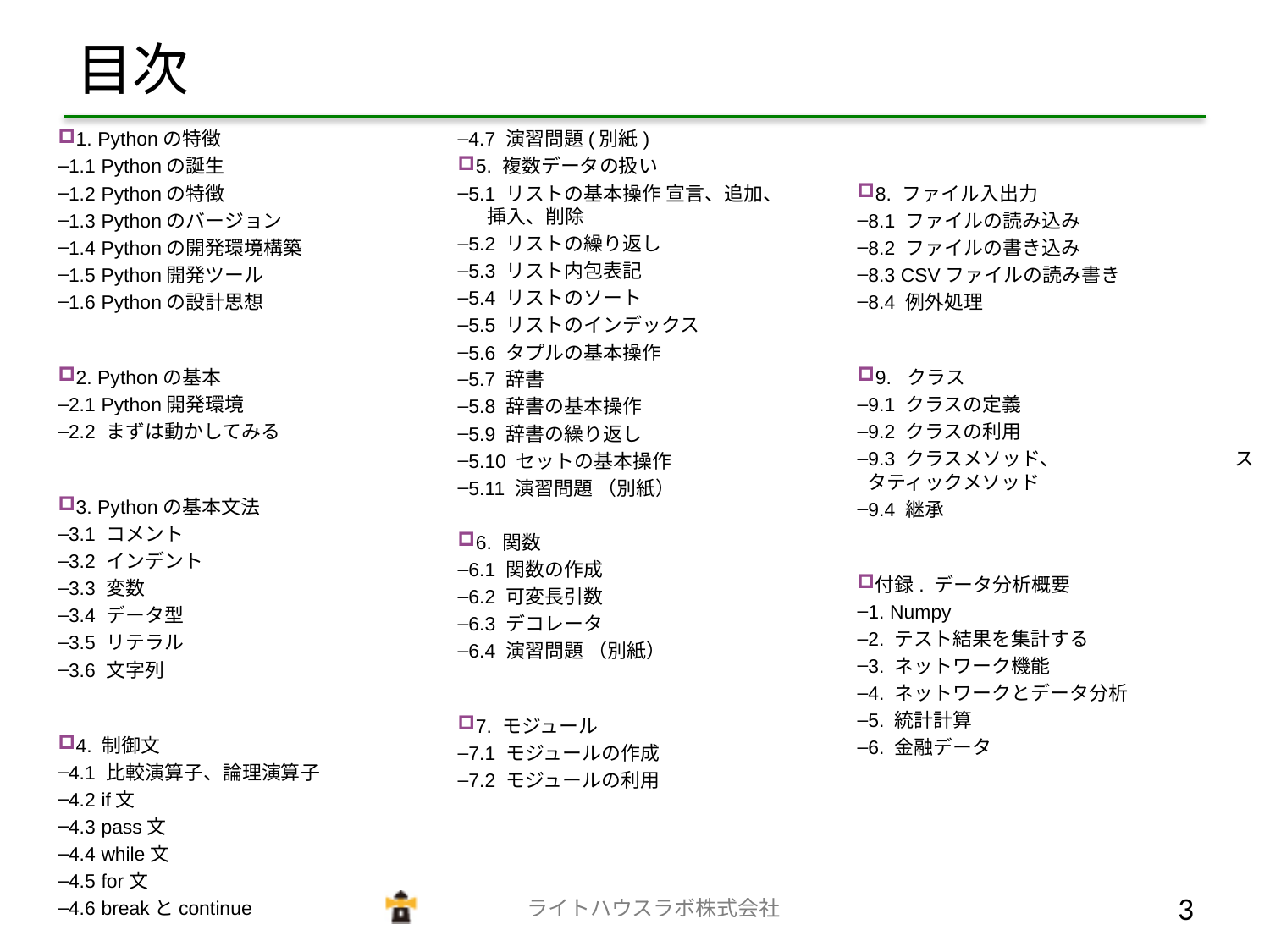

# 目次
1. Pythonの特徴
1.1 Pythonの誕生
1.2 Pythonの特徴
1.3 Pythonのバージョン
1.4 Pythonの開発環境構築
1.5 Python開発ツール
1.6 Pythonの設計思想

2. Pythonの基本
2.1 Python開発環境
2.2 まずは動かしてみる

3. Pythonの基本文法
3.1 コメント
3.2 インデント
3.3 変数
3.4 データ型
3.5 リテラル
3.6 文字列

4. 制御文
4.1 比較演算子、論理演算子
4.2 if文
4.3 pass文
4.4 while文
4.5 for文
4.6 breakとcontinue
4.7 演習問題(別紙)
5. 複数データの扱い
5.1 リストの基本操作 宣言、追加、　　　　挿入、削除
5.2 リストの繰り返し
5.3 リスト内包表記
5.4 リストのソート
5.5 リストのインデックス
5.6 タプルの基本操作
5.7 辞書
5.8 辞書の基本操作
5.9 辞書の繰り返し
5.10 セットの基本操作
5.11 演習問題 （別紙）

6. 関数
6.1 関数の作成
6.2 可変長引数
6.3 デコレータ
6.4 演習問題 （別紙）

7. モジュール
7.1 モジュールの作成
7.2 モジュールの利用

8. ファイル入出力
8.1 ファイルの読み込み
8.2 ファイルの書き込み
8.3 CSVファイルの読み書き
8.4 例外処理

9.  クラス
9.1 クラスの定義
9.2 クラスの利用
9.3 クラスメソッド、　　　　　　　　　スタティックメソッド
9.4 継承

付録. データ分析概要
1. Numpy
2. テスト結果を集計する
3. ネットワーク機能
4. ネットワークとデータ分析
5. 統計計算
6. 金融データ
　　　　　　　　　　　　　ライトハウスラボ株式会社
3